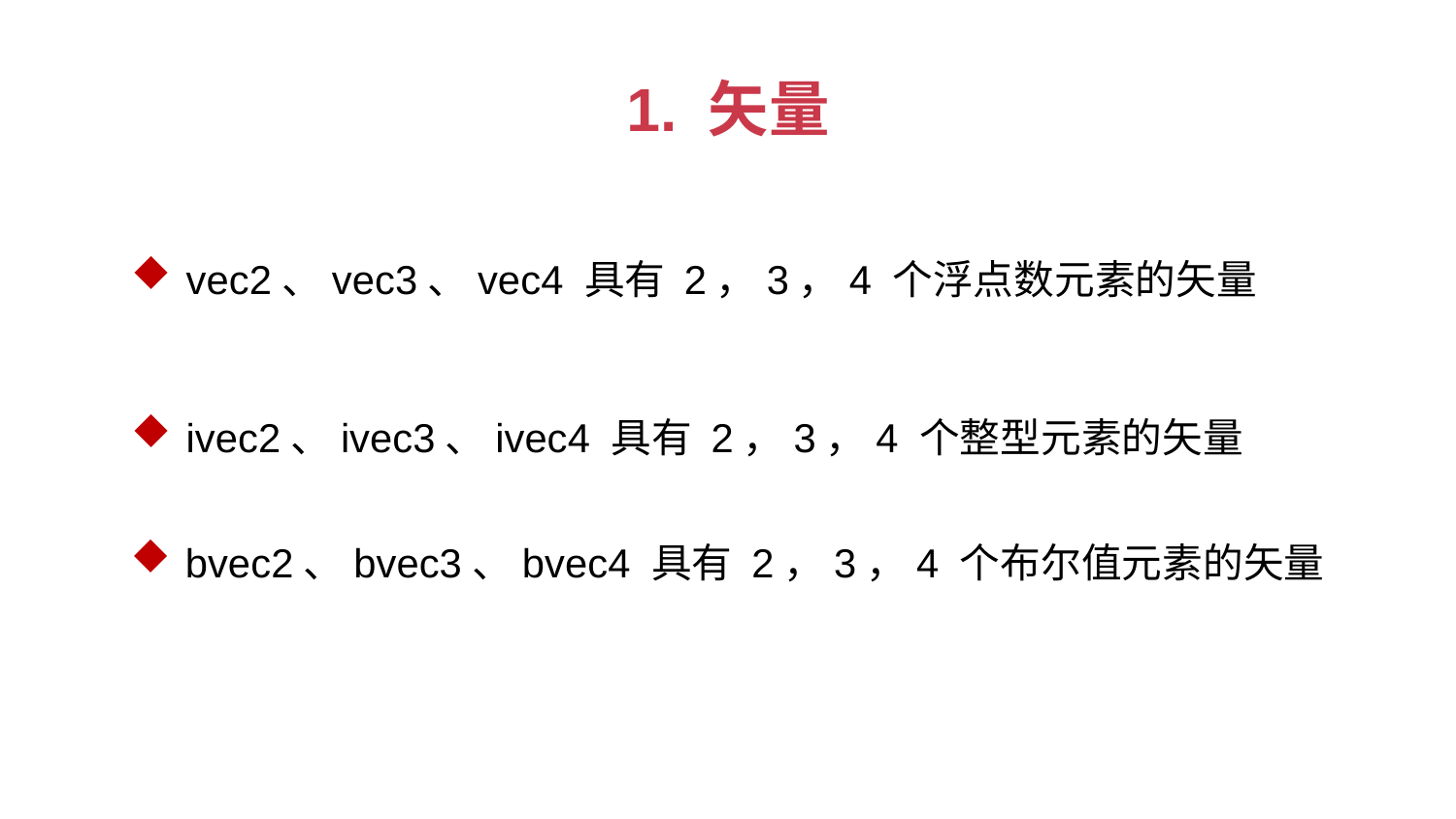

1. 矢量
vec2、vec3、vec4 具有 2，3，4 个浮点数元素的矢量
ivec2、ivec3、ivec4 具有 2，3，4 个整型元素的矢量
bvec2、bvec3、bvec4 具有 2，3，4 个布尔值元素的矢量